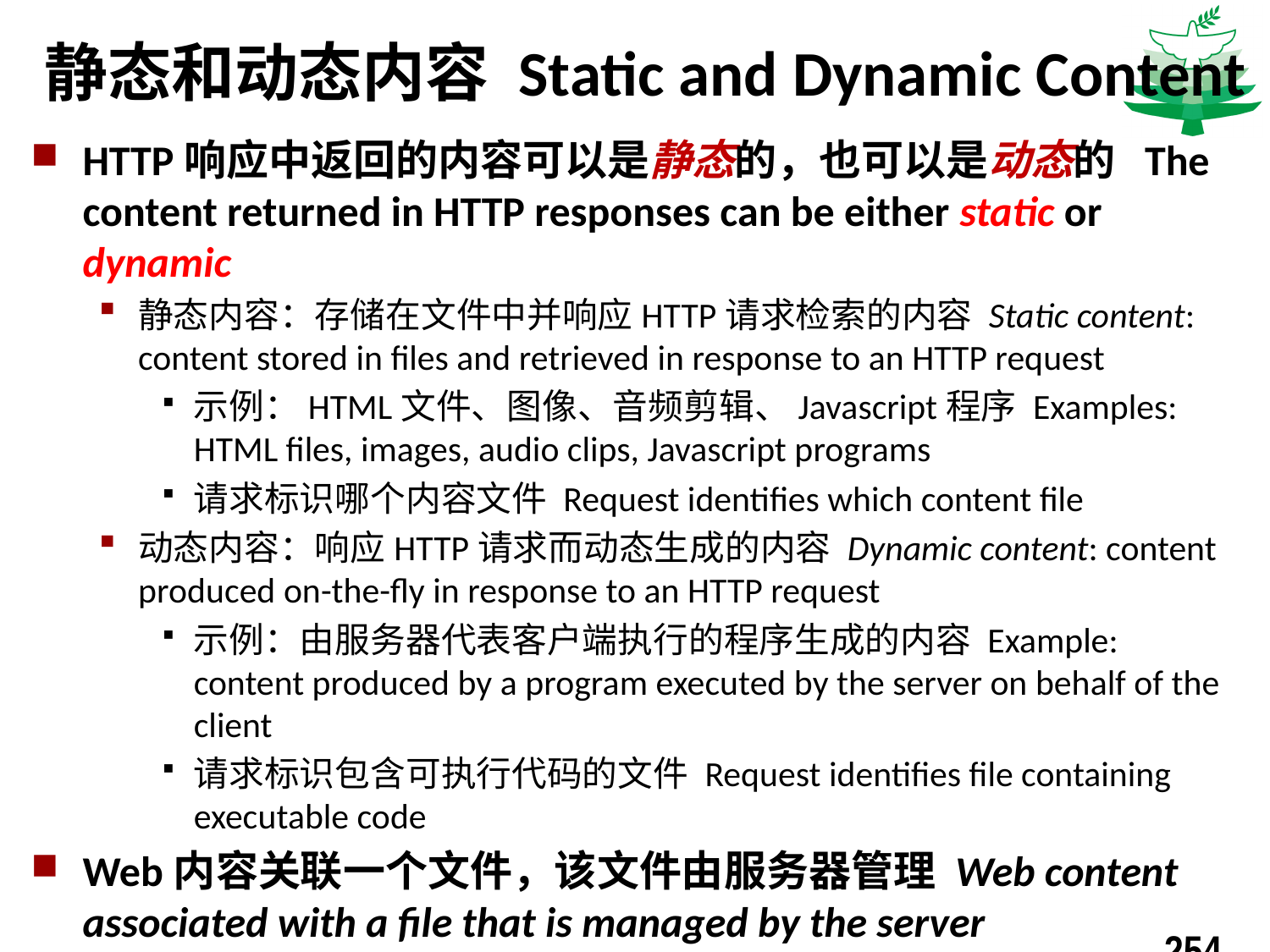

# 静态和动态内容 Static and Dynamic Content
HTTP响应中返回的内容可以是静态的，也可以是动态的  The content returned in HTTP responses can be either static or dynamic
静态内容：存储在文件中并响应HTTP请求检索的内容 Static content: content stored in files and retrieved in response to an HTTP request
示例：HTML文件、图像、音频剪辑、Javascript程序 Examples: HTML files, images, audio clips, Javascript programs
请求标识哪个内容文件 Request identifies which content file
动态内容：响应HTTP请求而动态生成的内容 Dynamic content: content produced on-the-fly in response to an HTTP request
示例：由服务器代表客户端执行的程序生成的内容 Example: content produced by a program executed by the server on behalf of the client
请求标识包含可执行代码的文件 Request identifies file containing executable code
Web内容关联一个文件，该文件由服务器管理 Web content associated with a file that is managed by the server